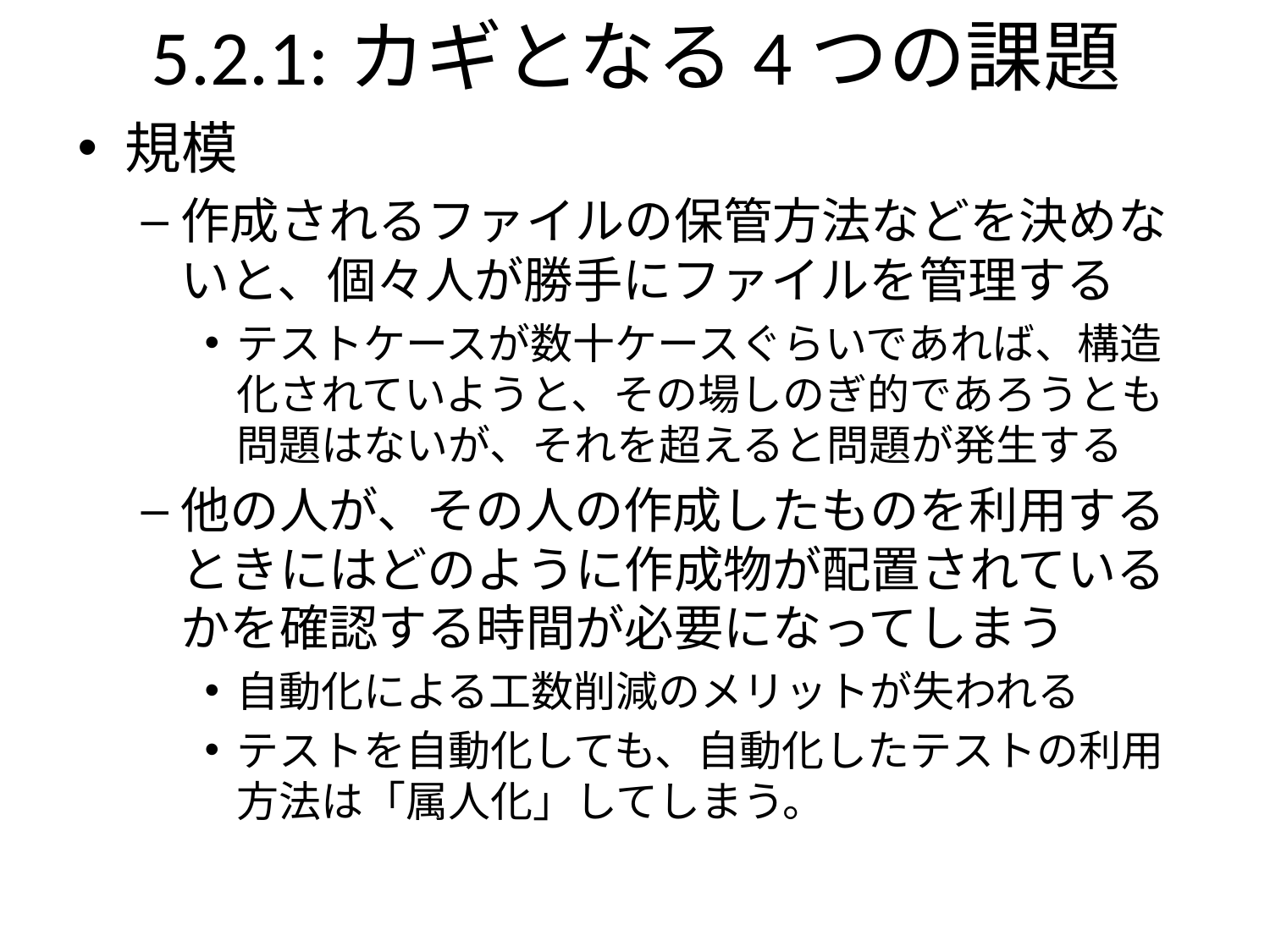

5.2.1:カギとなる4つの課題
規模
作成されるファイルの保管方法などを決めないと、個々人が勝手にファイルを管理する
テストケースが数十ケースぐらいであれば、構造化されていようと、その場しのぎ的であろうとも問題はないが、それを超えると問題が発生する
他の人が、その人の作成したものを利用するときにはどのように作成物が配置されているかを確認する時間が必要になってしまう
自動化による工数削減のメリットが失われる
テストを自動化しても、自動化したテストの利用方法は「属人化」してしまう。